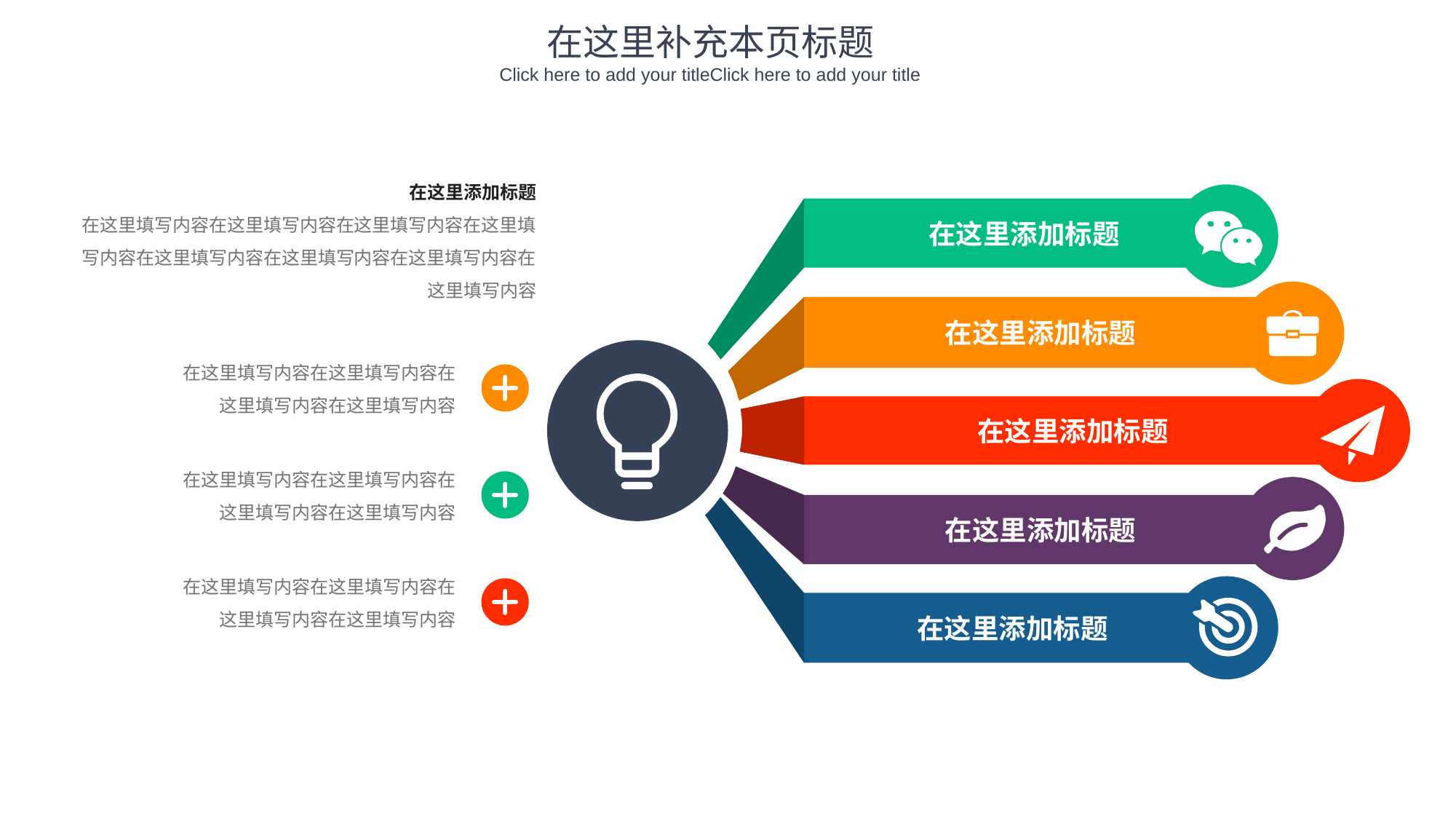

在这里补充本页标题
Click here to add your titleClick here to add your title
在这里添加标题
在这里填写内容在这里填写内容在这里填写内容在这里填写内容在这里填写内容在这里填写内容在这里填写内容在这里填写内容

在这里添加标题

在这里添加标题

在这里添加标题

在这里添加标题

在这里添加标题

在这里填写内容在这里填写内容在这里填写内容在这里填写内容

在这里填写内容在这里填写内容在这里填写内容在这里填写内容

在这里填写内容在这里填写内容在这里填写内容在这里填写内容